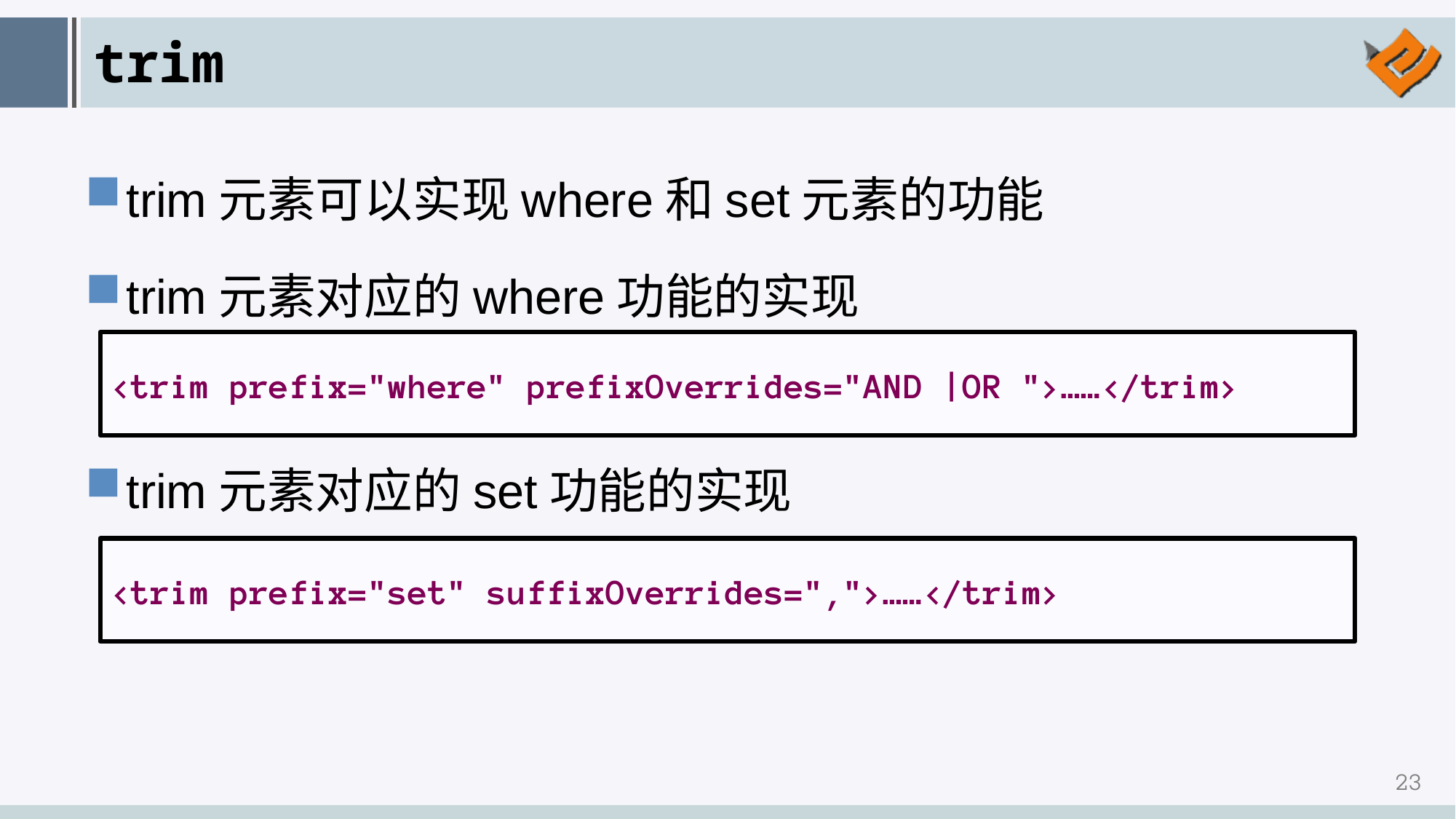

# trim
trim元素可以实现where和set元素的功能
trim元素对应的where功能的实现

trim元素对应的set功能的实现
<trim prefix="where" prefixOverrides="AND |OR ">……</trim>
<trim prefix="set" suffixOverrides=",">……</trim>